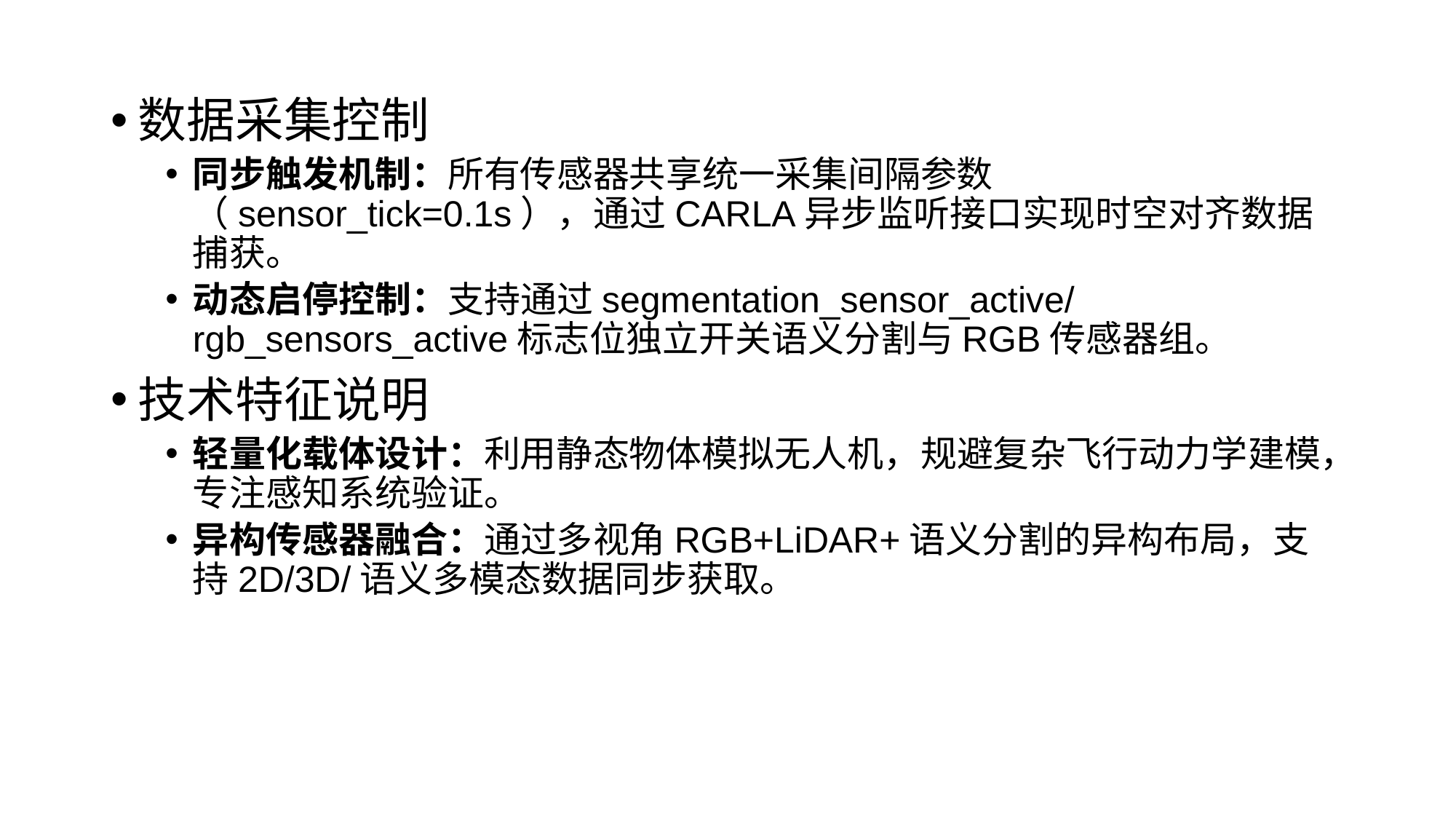

数据采集控制
同步触发机制：所有传感器共享统一采集间隔参数（sensor_tick=0.1s），通过CARLA异步监听接口实现时空对齐数据捕获。
动态启停控制：支持通过segmentation_sensor_active/rgb_sensors_active标志位独立开关语义分割与RGB传感器组。
技术特征说明
轻量化载体设计：利用静态物体模拟无人机，规避复杂飞行动力学建模，专注感知系统验证。
异构传感器融合：通过多视角RGB+LiDAR+语义分割的异构布局，支持2D/3D/语义多模态数据同步获取。